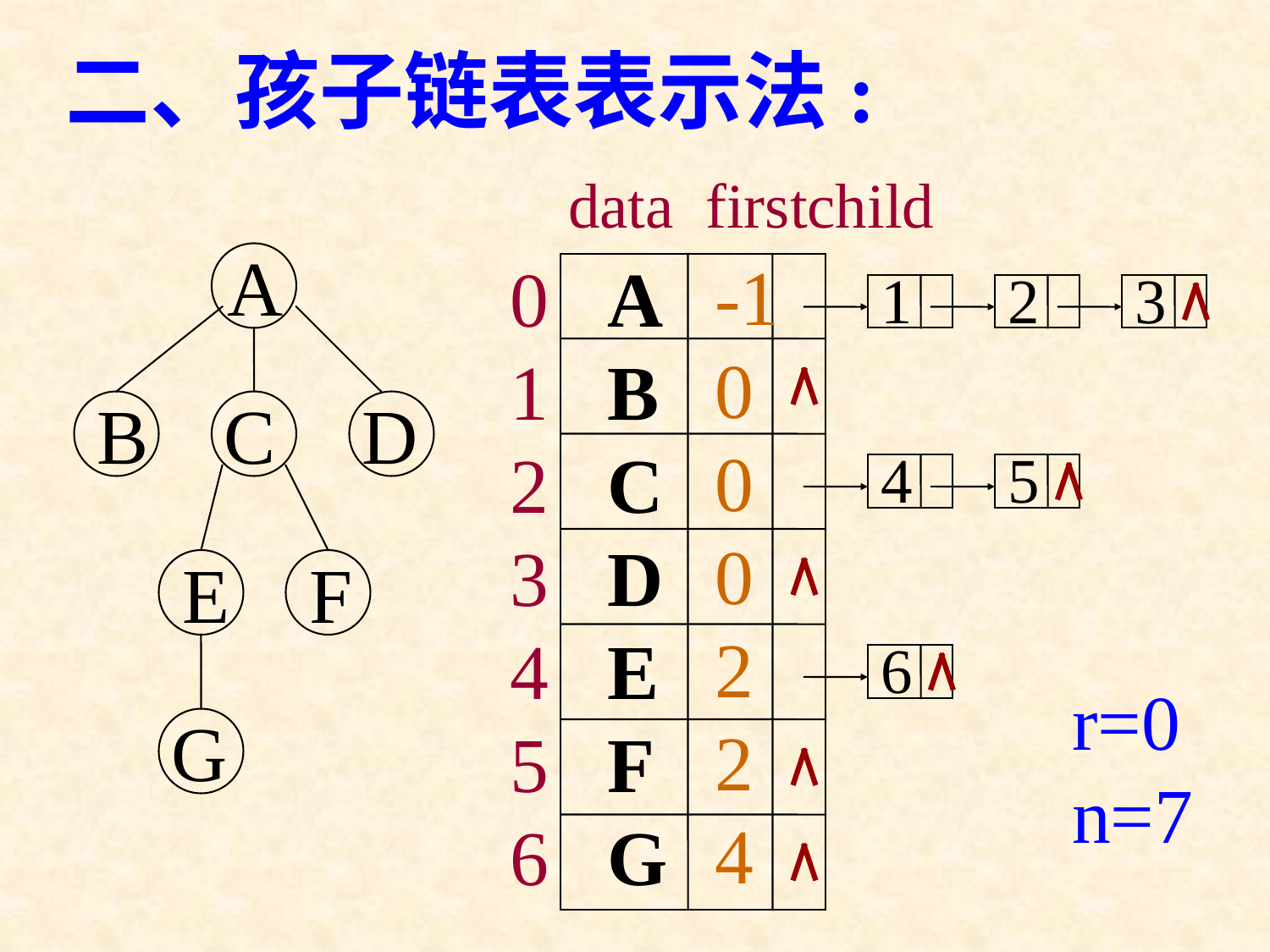

二、孩子链表表示法:
 data  firstchild
A
-1
0
0
0
2
2
4

0   A
1   B
2   C
3   D
4   E
5   F
6   G

  1      2      3

B
C
D

4      5

E
F

6

r=0
n=7

G